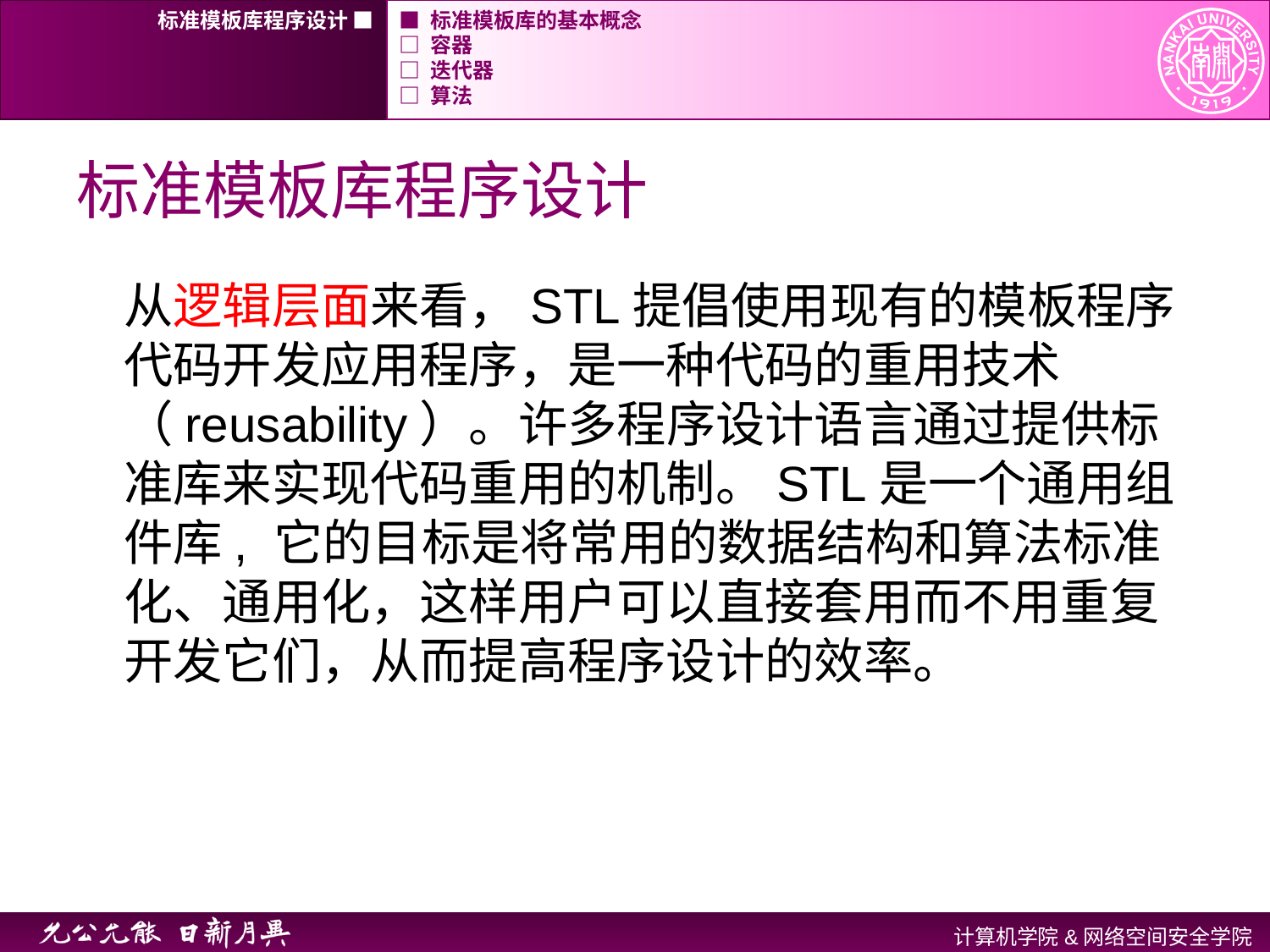

标准模板库程序设计 ■
■ 标准模板库的基本概念

□ 容器

□ 迭代器

□ 算法
# 标准模板库程序设计
从逻辑层面来看，STL提倡使用现有的模板程序代码开发应用程序，是一种代码的重用技术（reusability）。许多程序设计语言通过提供标准库来实现代码重用的机制。STL是一个通用组件库, 它的目标是将常用的数据结构和算法标准化、通用化，这样用户可以直接套用而不用重复开发它们，从而提高程序设计的效率。